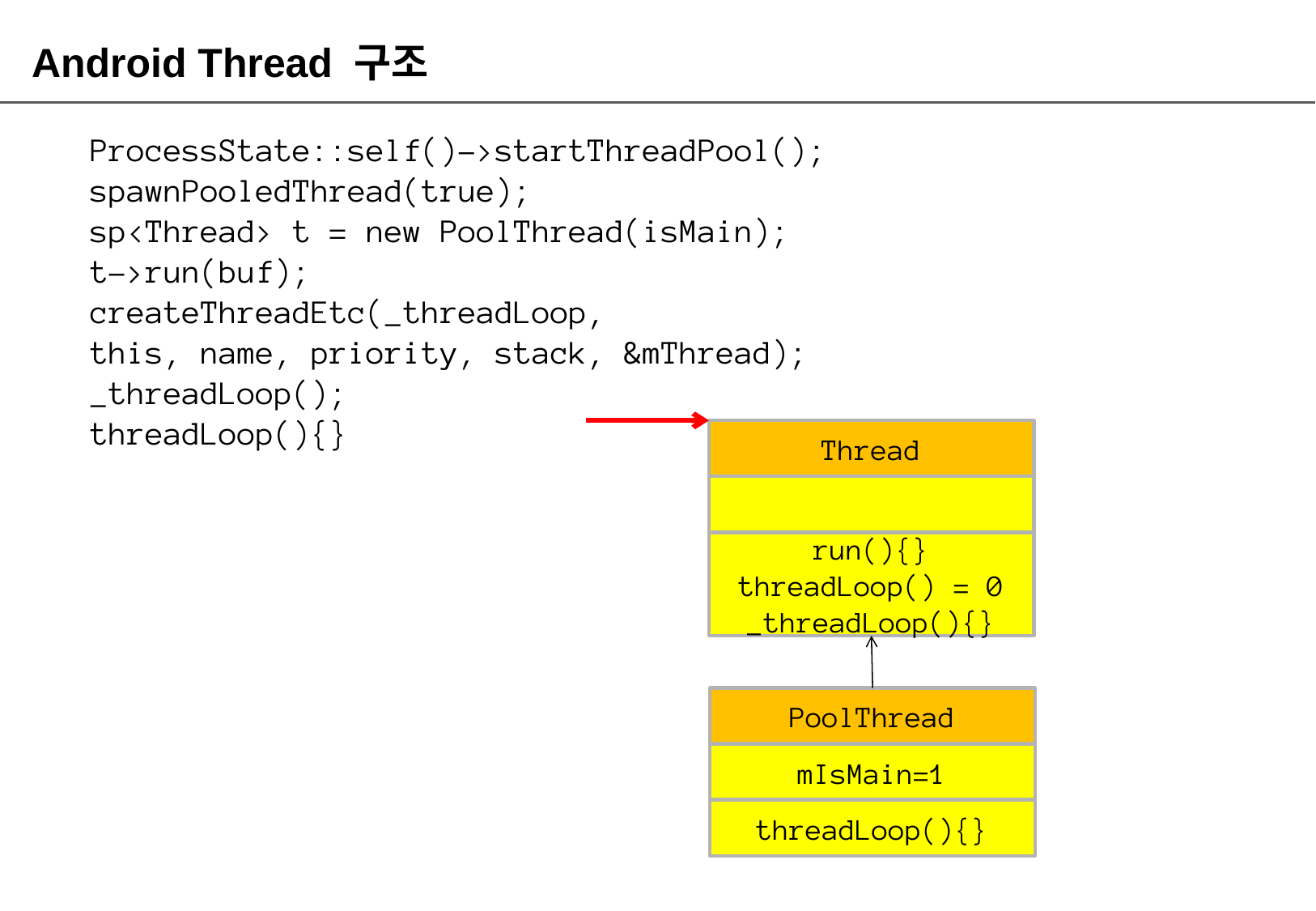

# Android Thread 구조
ProcessState::self()->startThreadPool();
spawnPooledThread(true);
sp<Thread> t = new PoolThread(isMain);
t->run(buf);
createThreadEtc(_threadLoop,
this, name, priority, stack, &mThread);
_threadLoop();
threadLoop(){}

Thread

run(){}
threadLoop() = 0
_threadLoop(){}
PoolThread
mIsMain=1
threadLoop(){}